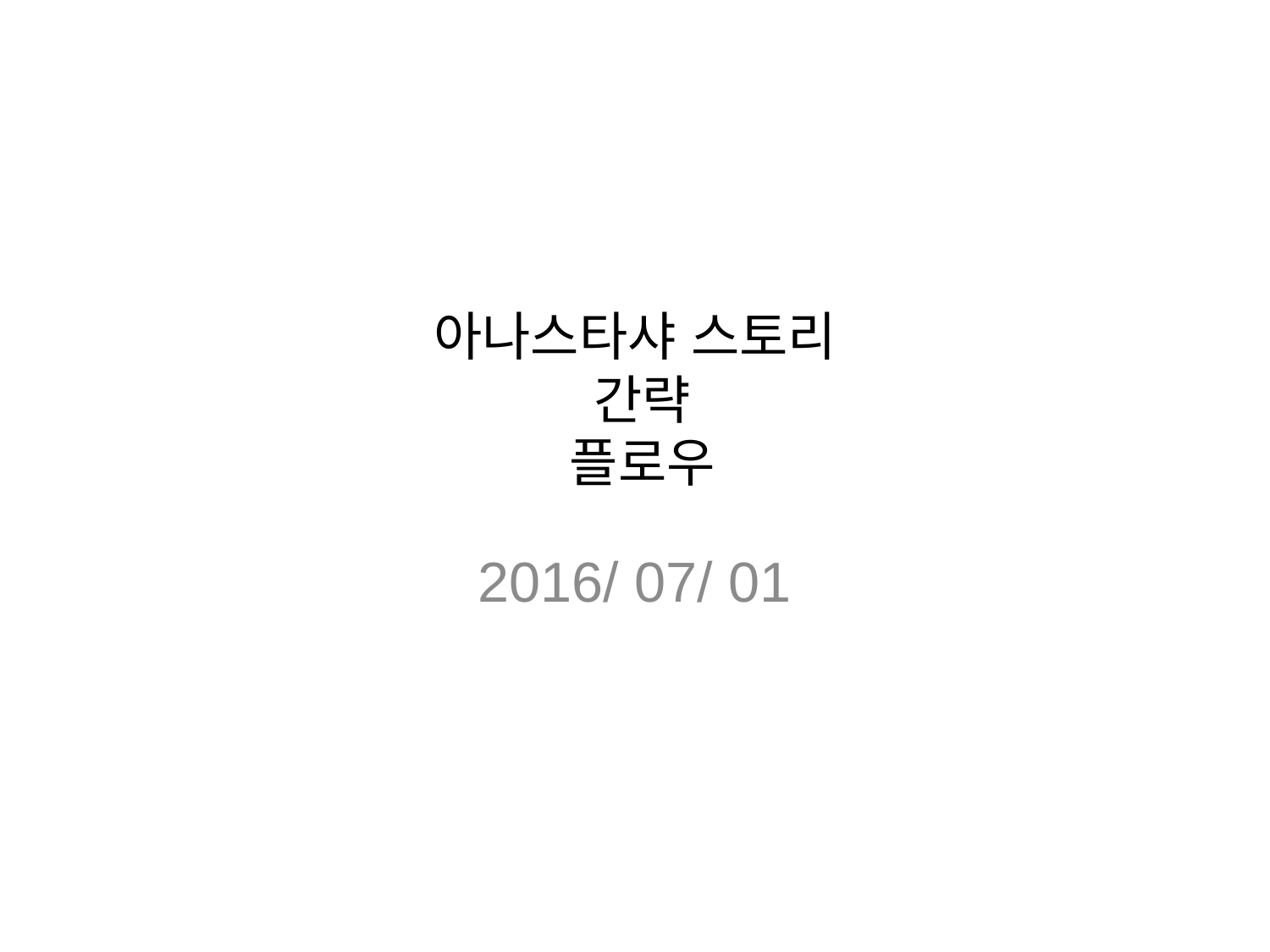

# 아나스타샤 스토리 간략 플로우
2016/ 07/ 01